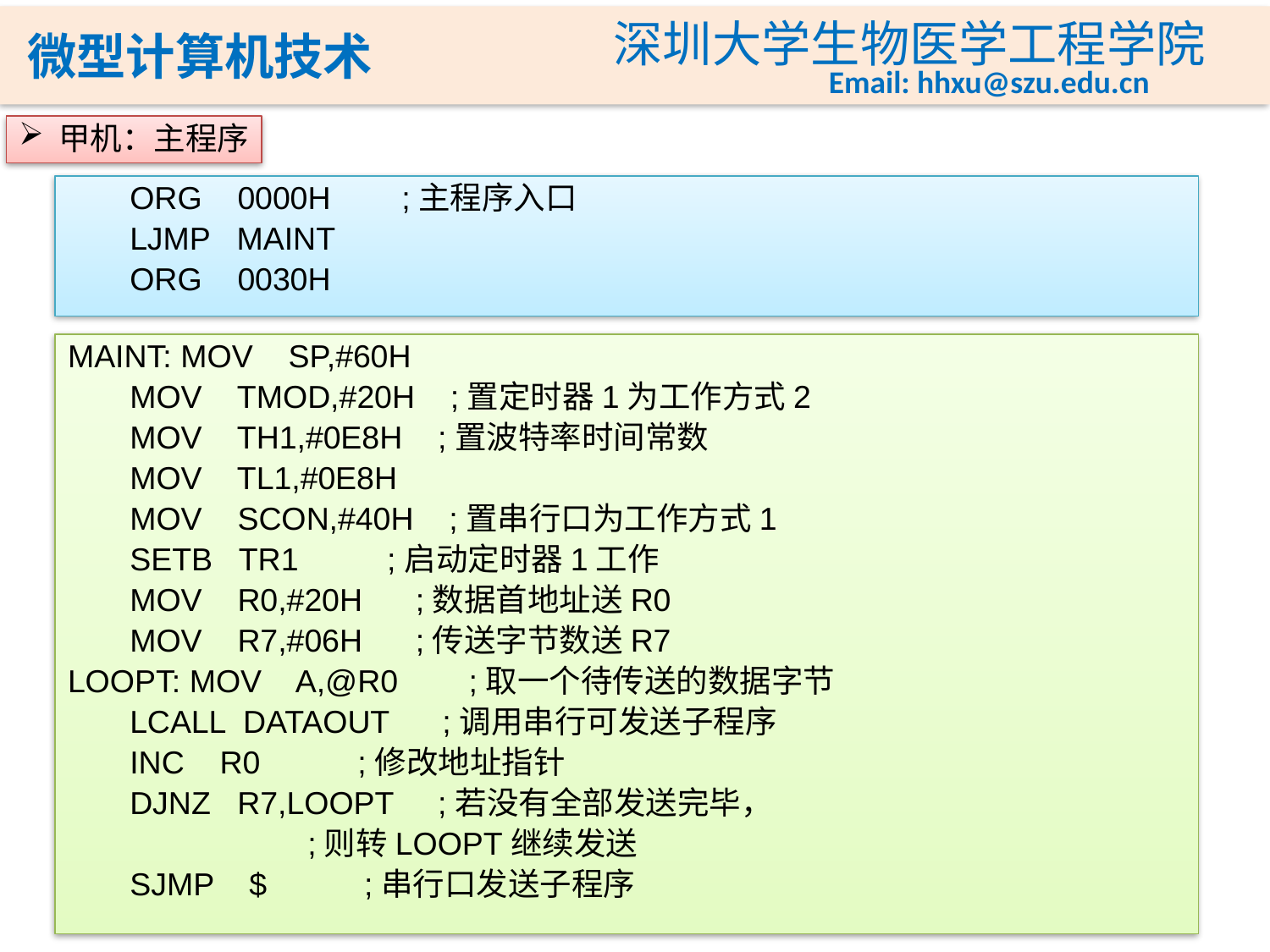

甲机：主程序
       ORG    0000H        ;主程序入口
       LJMP   MAINT
       ORG    0030H
MAINT: MOV    SP,#60H
       MOV    TMOD,#20H    ;置定时器1为工作方式2
       MOV    TH1,#0E8H    ;置波特率时间常数
       MOV    TL1,#0E8H
       MOV    SCON,#40H    ;置串行口为工作方式1
       SETB   TR1          ;启动定时器1工作
       MOV    R0,#20H      ;数据首地址送R0
       MOV    R7,#06H      ;传送字节数送R7
LOOPT: MOV    A,@R0        ;取一个待传送的数据字节
       LCALL  DATAOUT      ;调用串行可发送子程序
       INC    R0           ;修改地址指针
       DJNZ   R7,LOOPT     ;若没有全部发送完毕，
                           ;则转LOOPT继续发送
       SJMP    $           ;串行口发送子程序
58